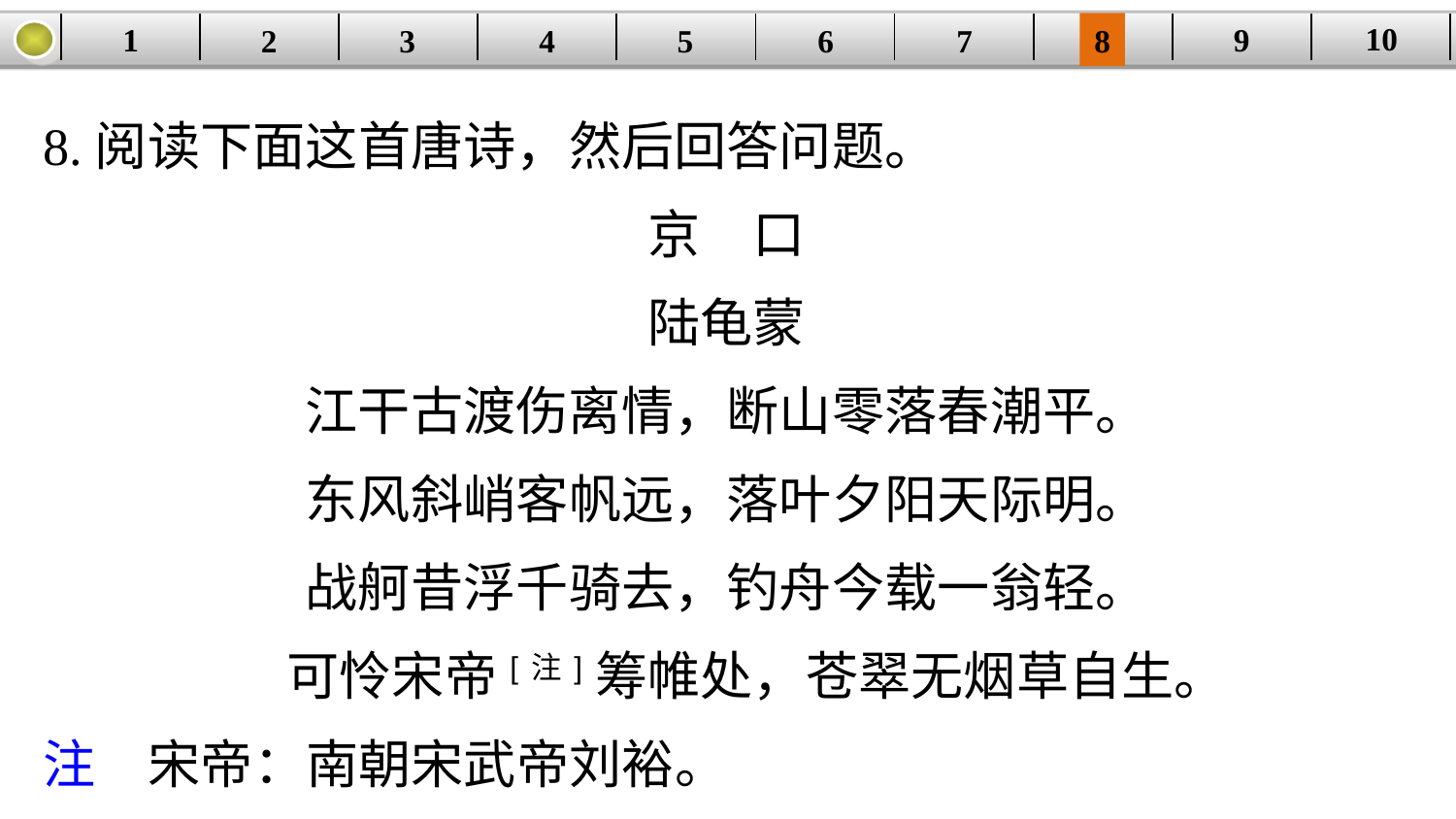

10

9
1
3
4
5
6
8
2
|  |  |  |  |  |  |  |  |  |  |
| --- | --- | --- | --- | --- | --- | --- | --- | --- | --- |
7

8.阅读下面这首唐诗，然后回答问题。
京　口
陆龟蒙
江干古渡伤离情，断山零落春潮平。
东风斜峭客帆远，落叶夕阳天际明。
战舸昔浮千骑去，钓舟今载一翁轻。
    可怜宋帝[注]筹帷处，苍翠无烟草自生。
注　宋帝：南朝宋武帝刘裕。